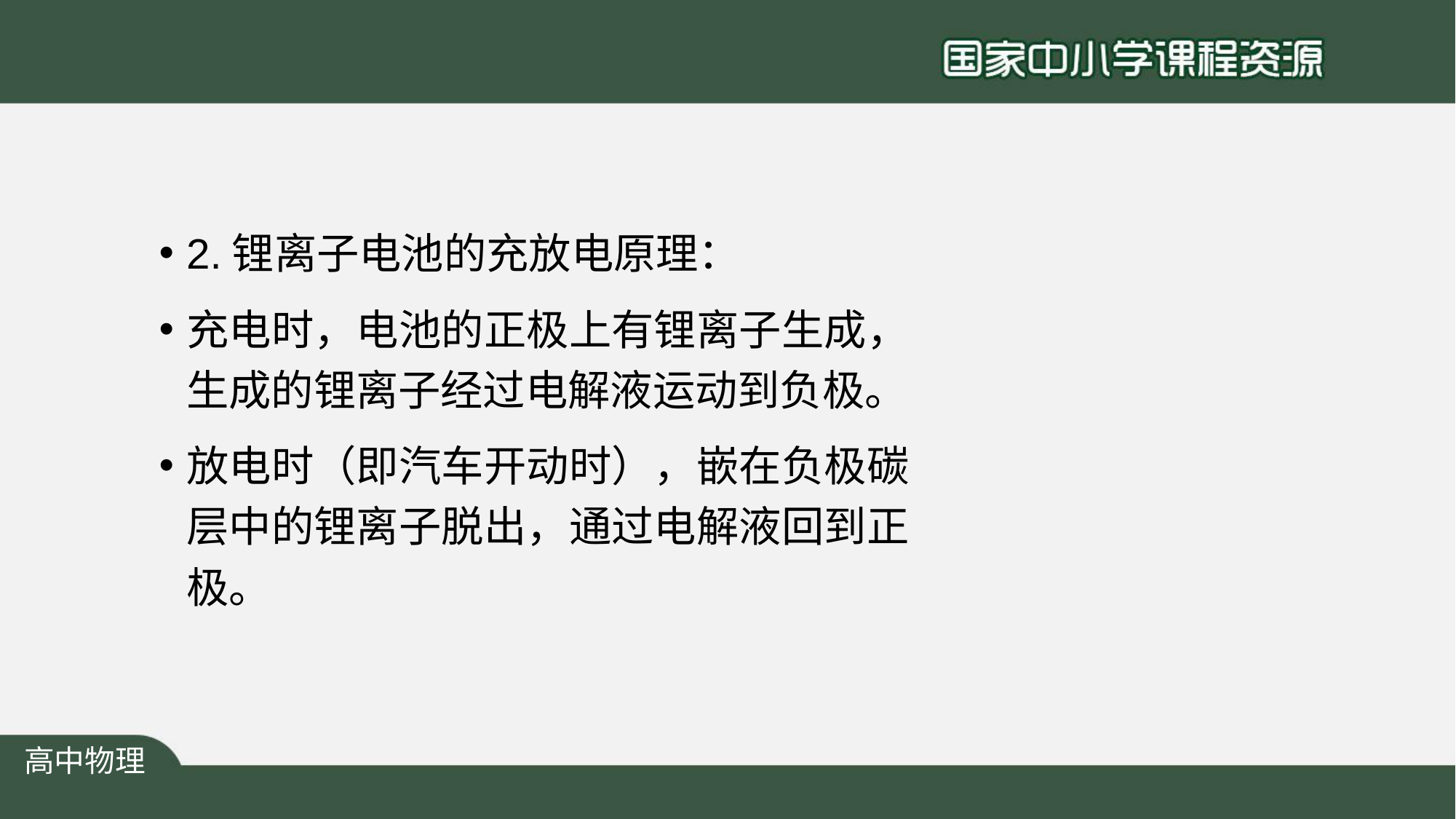

2.锂离子电池的充放电原理：
充电时，电池的正极上有锂离子生成， 生成的锂离子经过电解液运动到负极。
放电时（即汽车开动时），嵌在负极碳 层中的锂离子脱出，通过电解液回到正 极。
高中物理